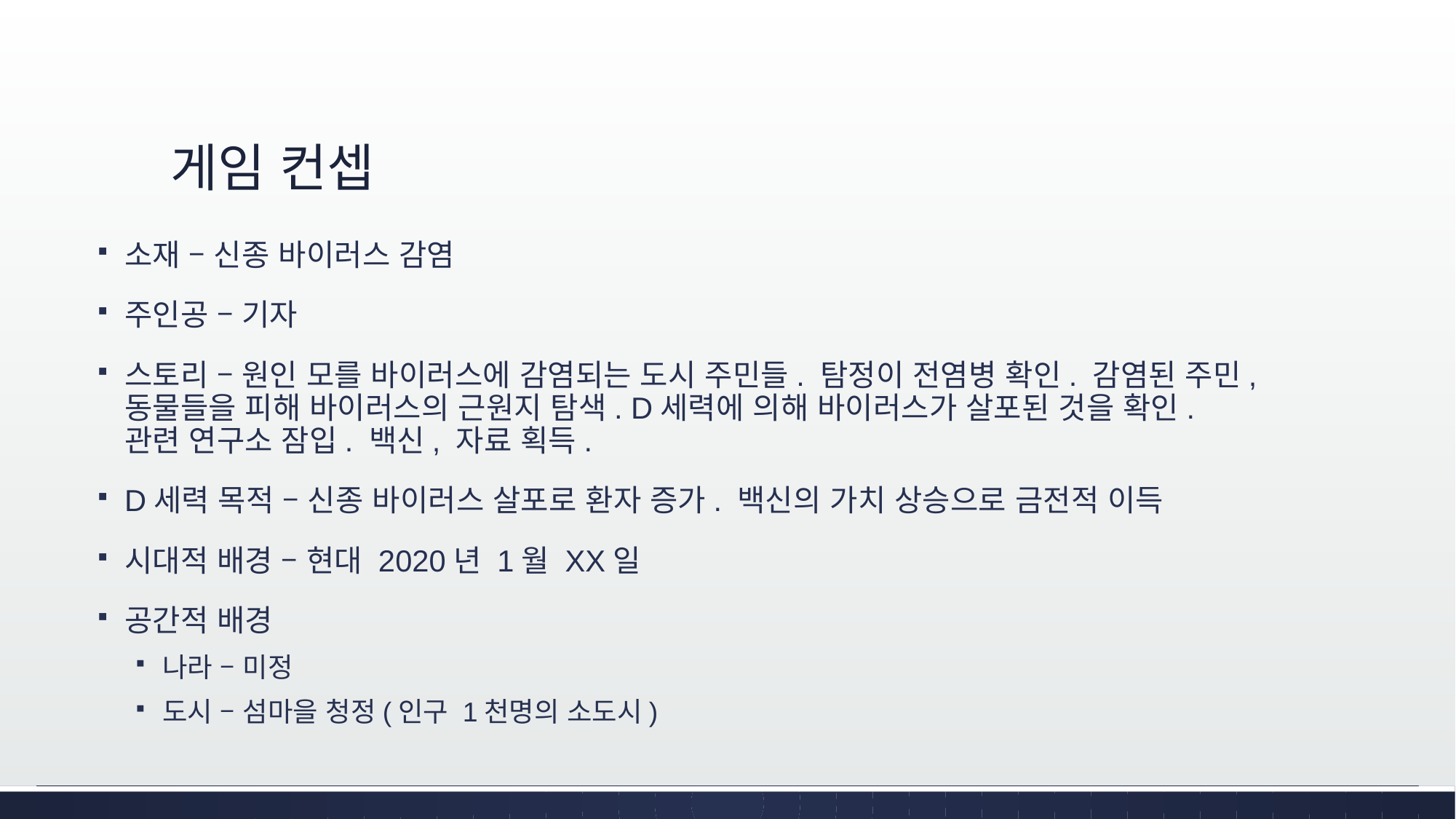

# 게임 컨셉
소재 – 신종 바이러스 감염
주인공 – 기자
스토리 – 원인 모를 바이러스에 감염되는 도시 주민들. 탐정이 전염병 확인. 감염된 주민,동물들을 피해 바이러스의 근원지 탐색. D세력에 의해 바이러스가 살포된 것을 확인. 관련 연구소 잠입. 백신, 자료 획득.
D세력 목적 – 신종 바이러스 살포로 환자 증가. 백신의 가치 상승으로 금전적 이득
시대적 배경 – 현대 2020년 1월 XX일
공간적 배경
나라 – 미정
도시 – 섬마을 청정(인구 1천명의 소도시)